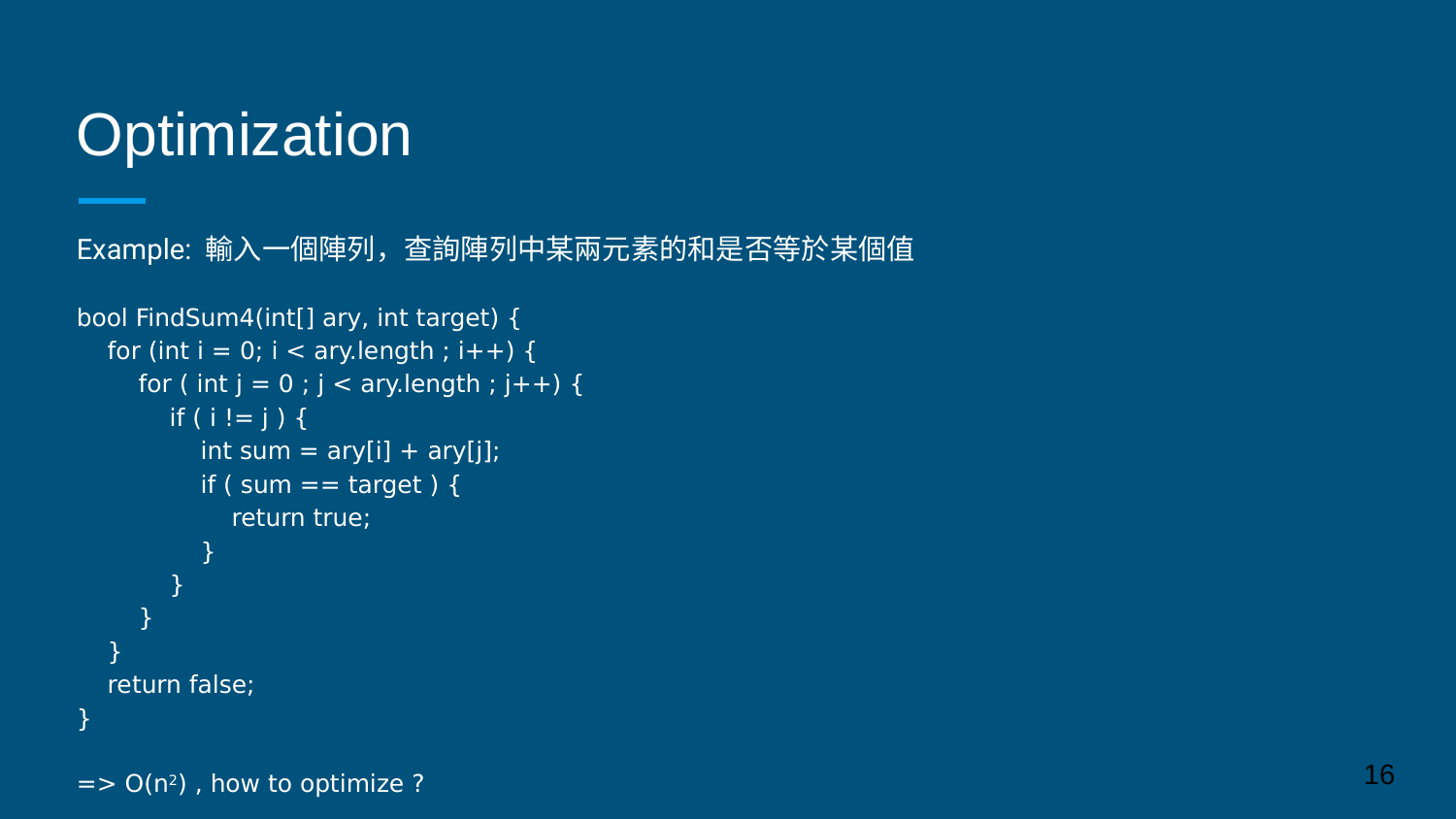

# Optimization
Example: 輸入一個陣列，查詢陣列中某兩元素的和是否等於某個值
bool FindSum4(int[] ary, int target) {
    for (int i = 0; i < ary.length ; i++) {
        for ( int j = 0 ; j < ary.length ; j++) {
            if ( i != j ) {
                int sum = ary[i] + ary[j];
                if ( sum == target ) {
                    return true;
                }
            }
        }
    }
    return false;
}
=> O(n2) , how to optimize ?

16